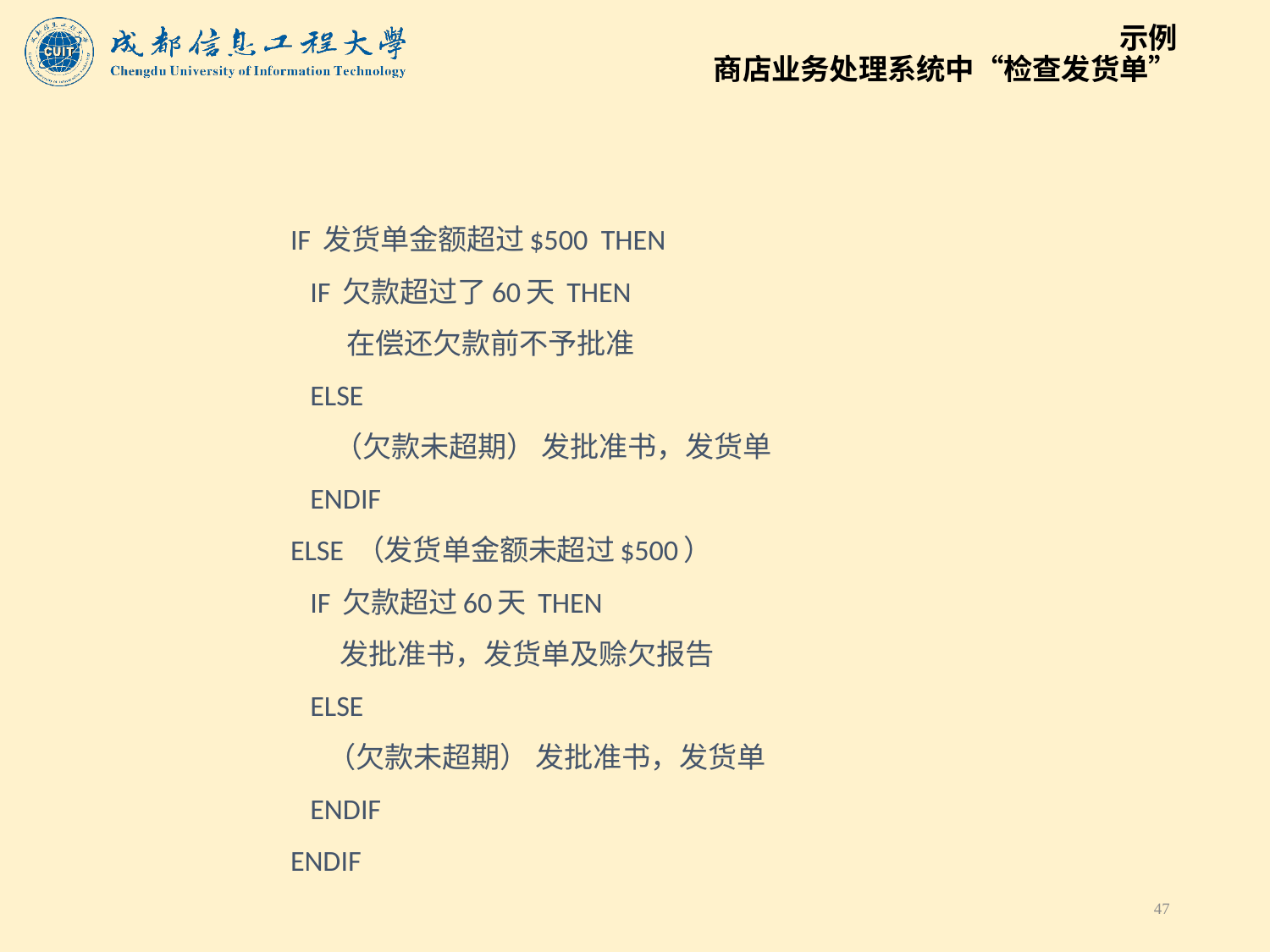

# 示例 商店业务处理系统中“检查发货单”
IF 发货单金额超过$500  THEN
   IF 欠款超过了60天 THEN
        在偿还欠款前不予批准
   ELSE
      （欠款未超期） 发批准书，发货单
   ENDIF
ELSE （发货单金额未超过$500）
   IF 欠款超过60天 THEN
       发批准书，发货单及赊欠报告
   ELSE
     （欠款未超期） 发批准书，发货单
   ENDIF
ENDIF

47